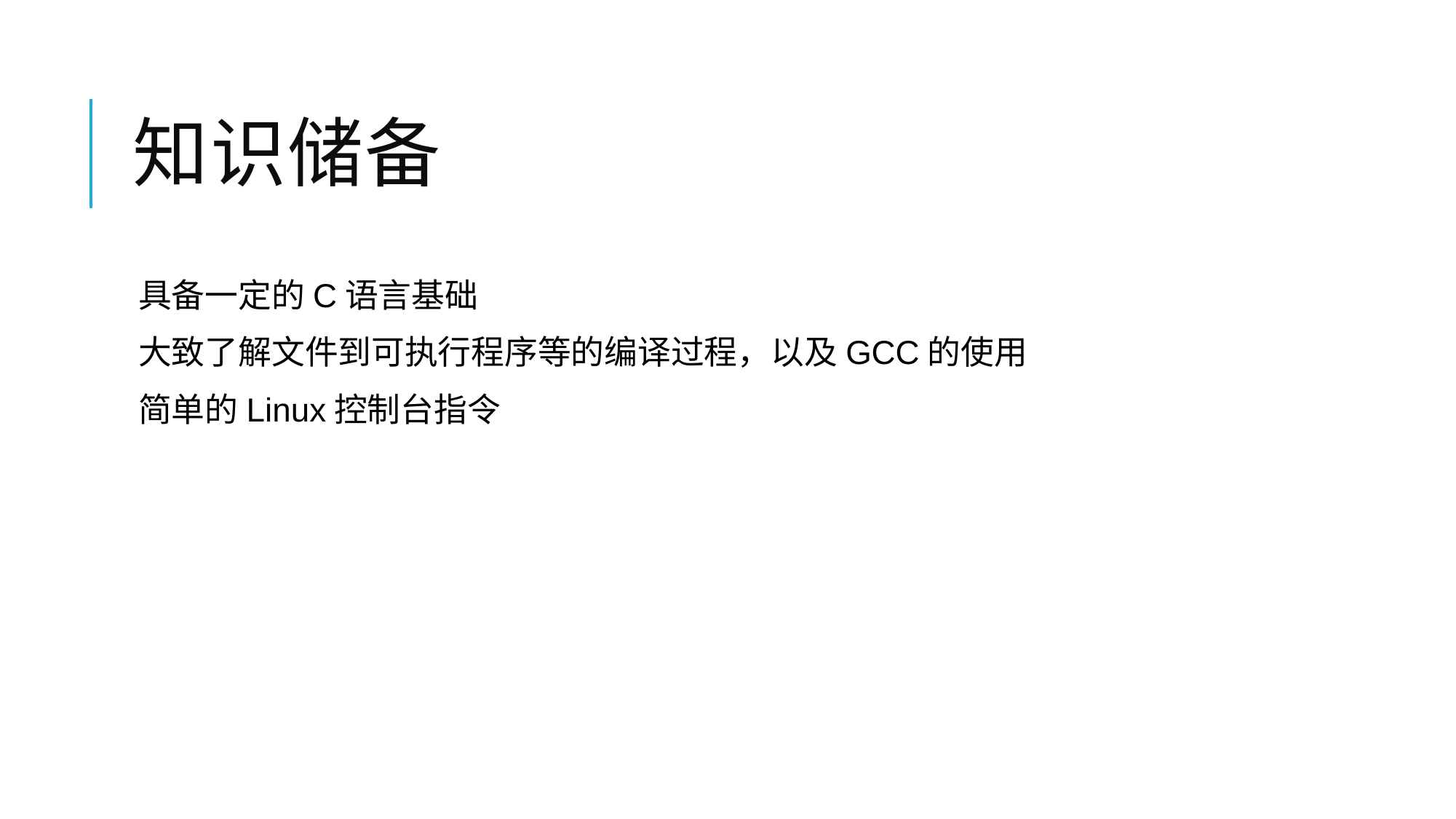

# 知识储备
具备一定的C语言基础
大致了解文件到可执行程序等的编译过程，以及GCC的使用
简单的Linux控制台指令